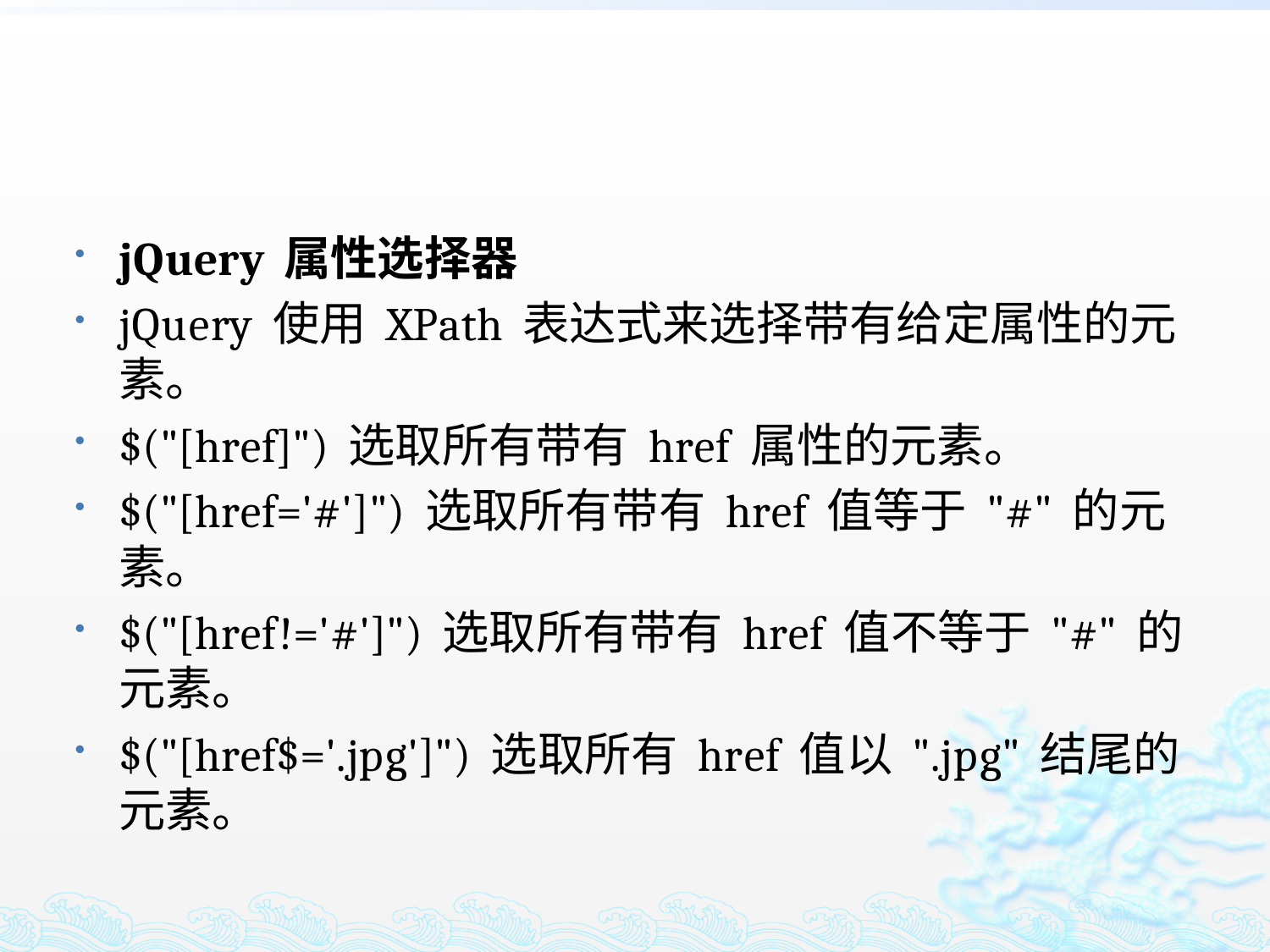

#
jQuery 属性选择器
jQuery 使用 XPath 表达式来选择带有给定属性的元素。
$("[href]") 选取所有带有 href 属性的元素。
$("[href='#']") 选取所有带有 href 值等于 "#" 的元素。
$("[href!='#']") 选取所有带有 href 值不等于 "#" 的元素。
$("[href$='.jpg']") 选取所有 href 值以 ".jpg" 结尾的元素。